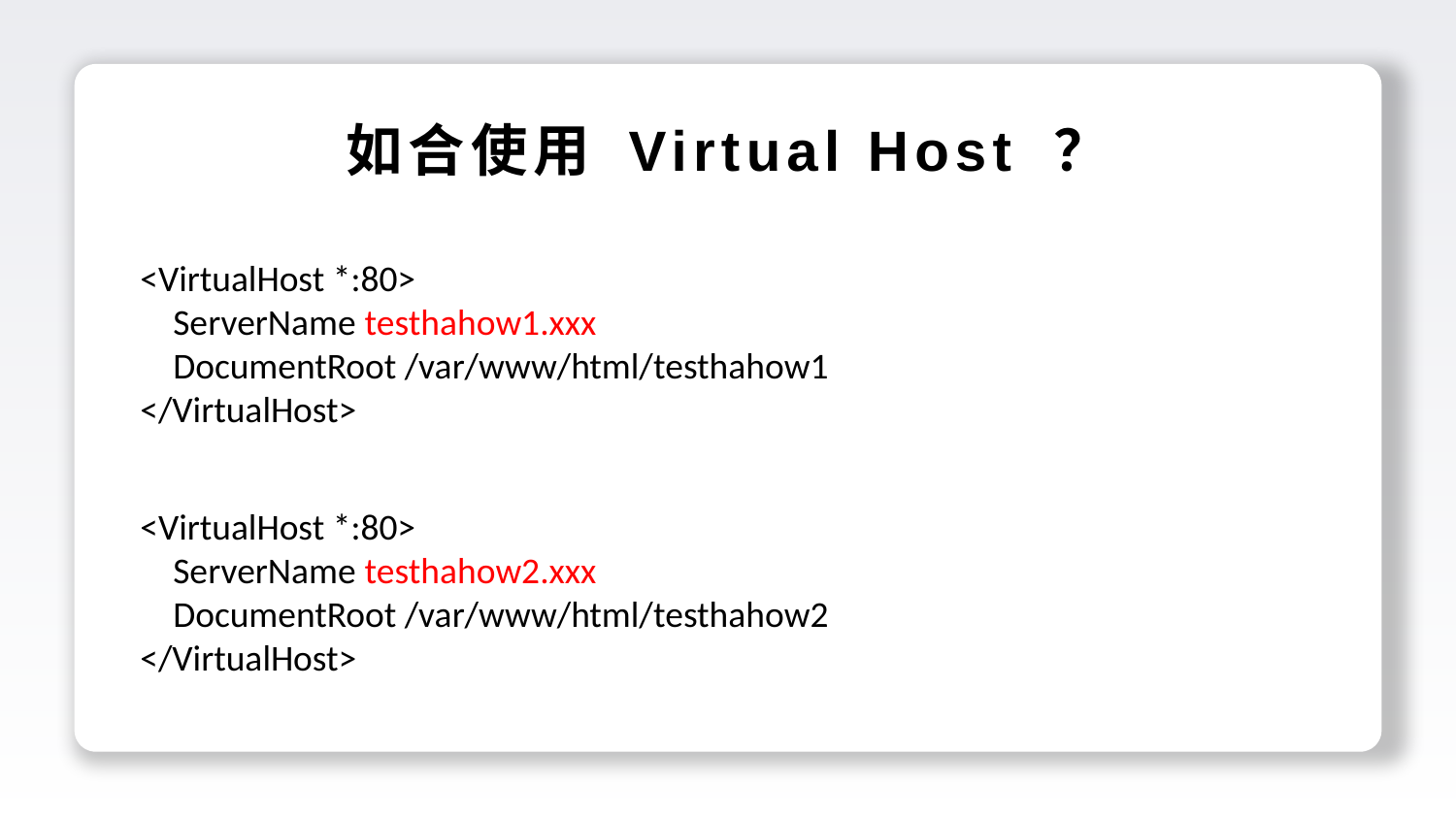

如合使用 Virtual Host ？
<VirtualHost *:80>
    ServerName testhahow1.xxx
    DocumentRoot /var/www/html/testhahow1
</VirtualHost>
<VirtualHost *:80>
    ServerName testhahow2.xxx
    DocumentRoot /var/www/html/testhahow2
</VirtualHost>